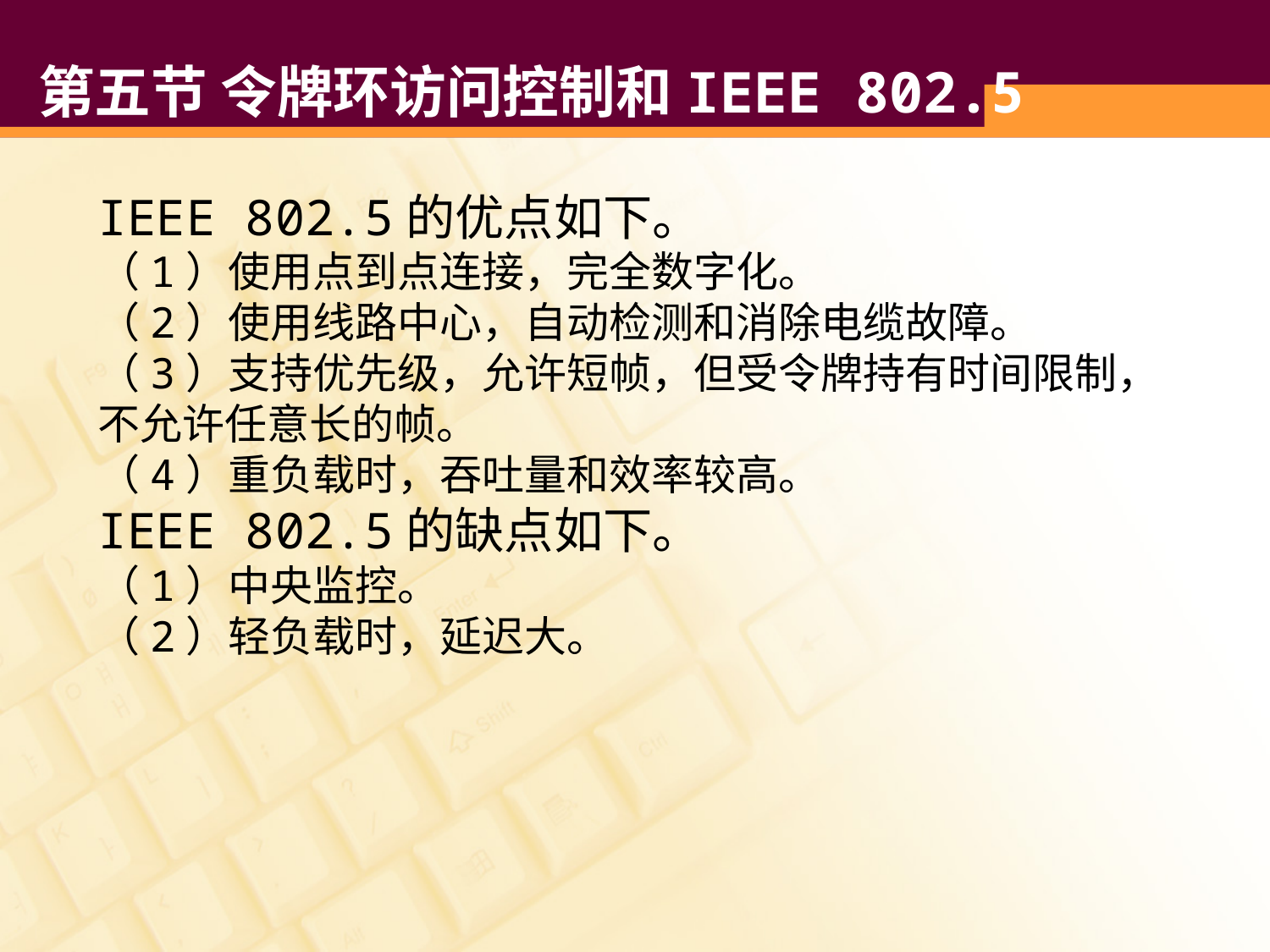

# 第五节 令牌环访问控制和IEEE 802.5
IEEE 802.5的优点如下。
（1）使用点到点连接，完全数字化。
（2）使用线路中心，自动检测和消除电缆故障。
（3）支持优先级，允许短帧，但受令牌持有时间限制，不允许任意长的帧。
（4）重负载时，吞吐量和效率较高。
IEEE 802.5的缺点如下。
（1）中央监控。
（2）轻负载时，延迟大。